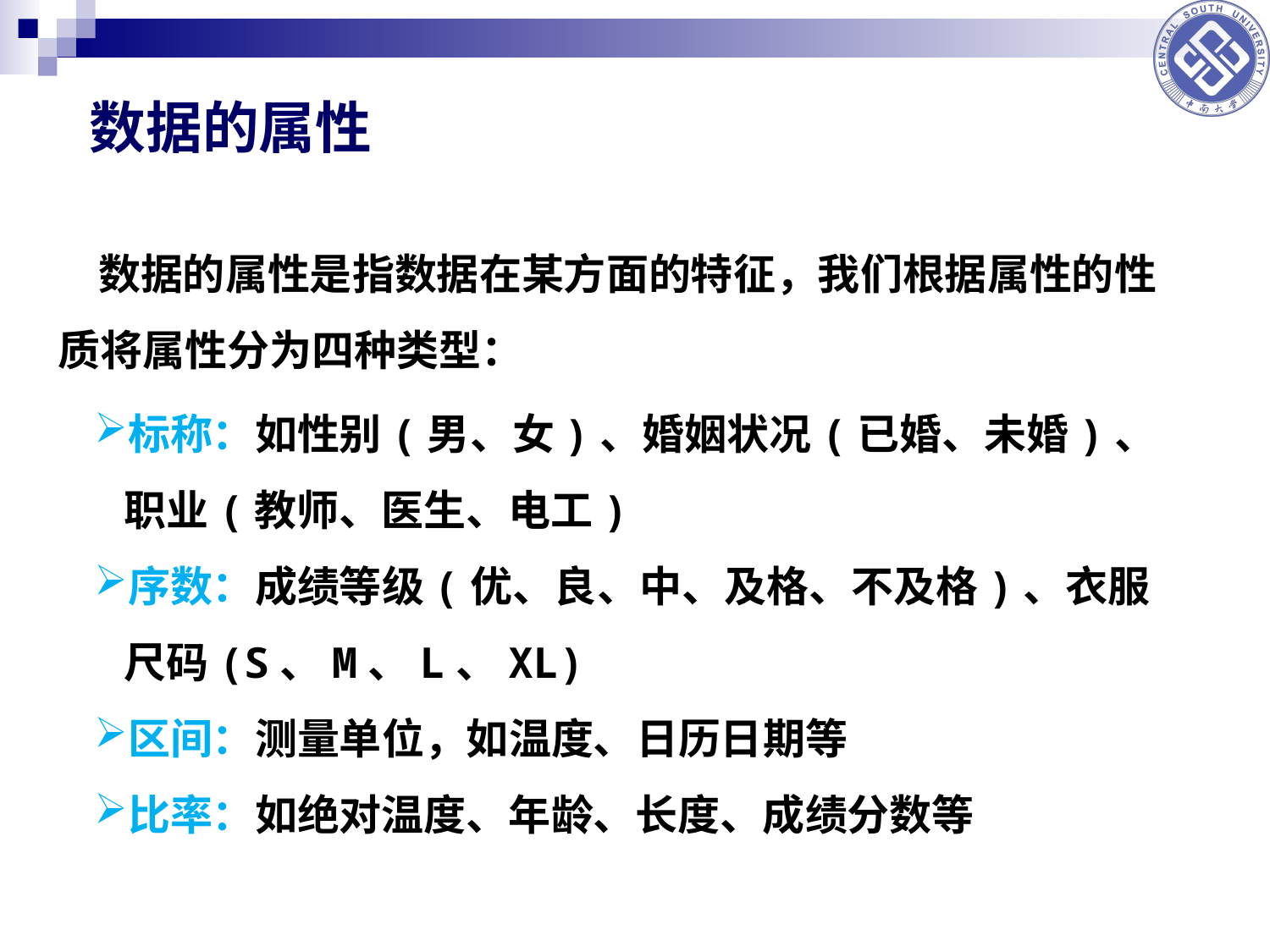

数据的属性
    数据的属性是指数据在某方面的特征，我们根据属性的性质将属性分为四种类型：
标称：如性别(男、女)、婚姻状况(已婚、未婚)、职业(教师、医生、电工)
序数：成绩等级(优、良、中、及格、不及格)、衣服尺码(S、M、L、XL)
区间：测量单位，如温度、日历日期等
比率：如绝对温度、年龄、长度、成绩分数等